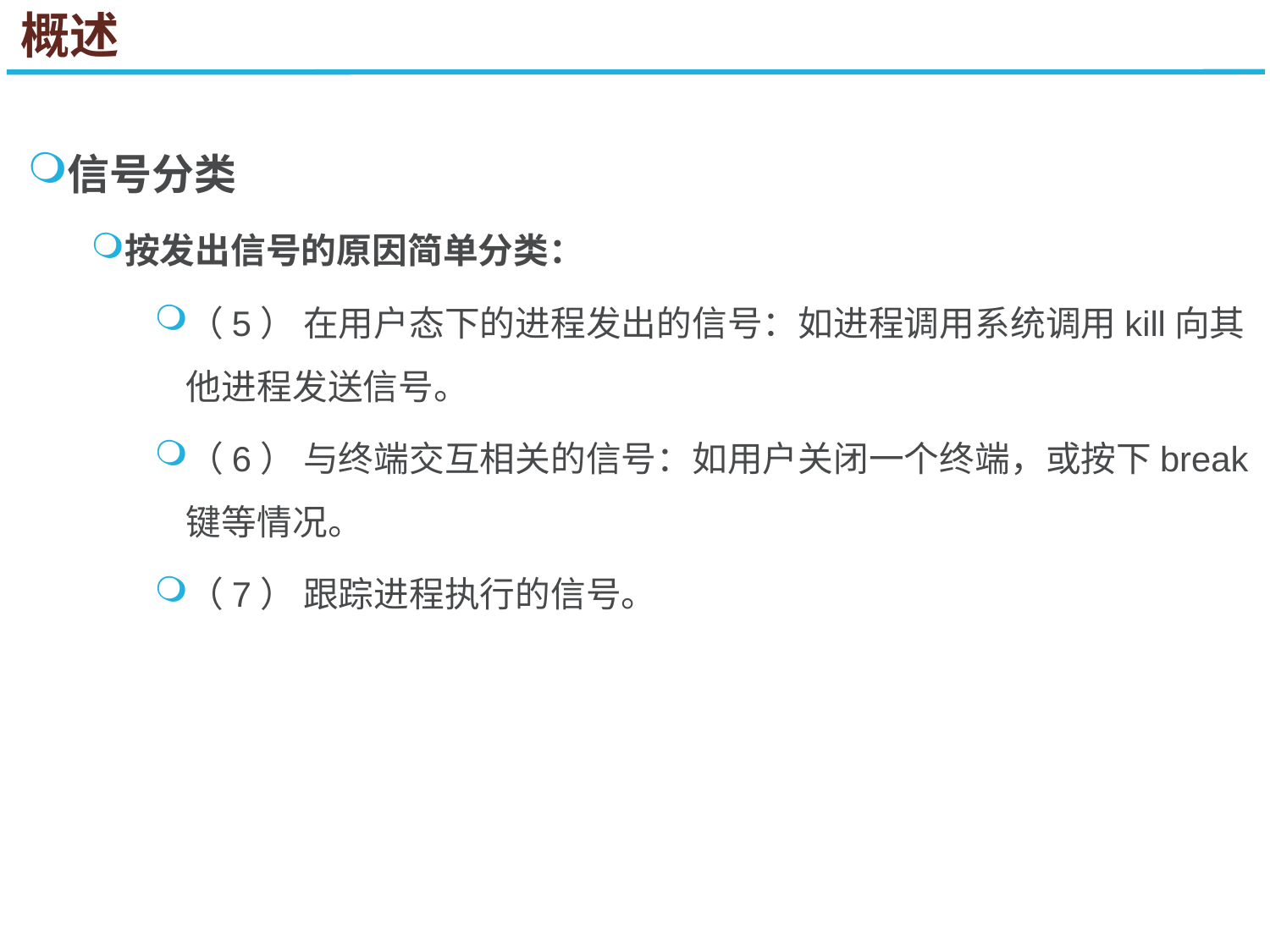

概述
信号分类
按发出信号的原因简单分类：
（5） 在用户态下的进程发出的信号：如进程调用系统调用kill向其他进程发送信号。
（6） 与终端交互相关的信号：如用户关闭一个终端，或按下break键等情况。
（7） 跟踪进程执行的信号。